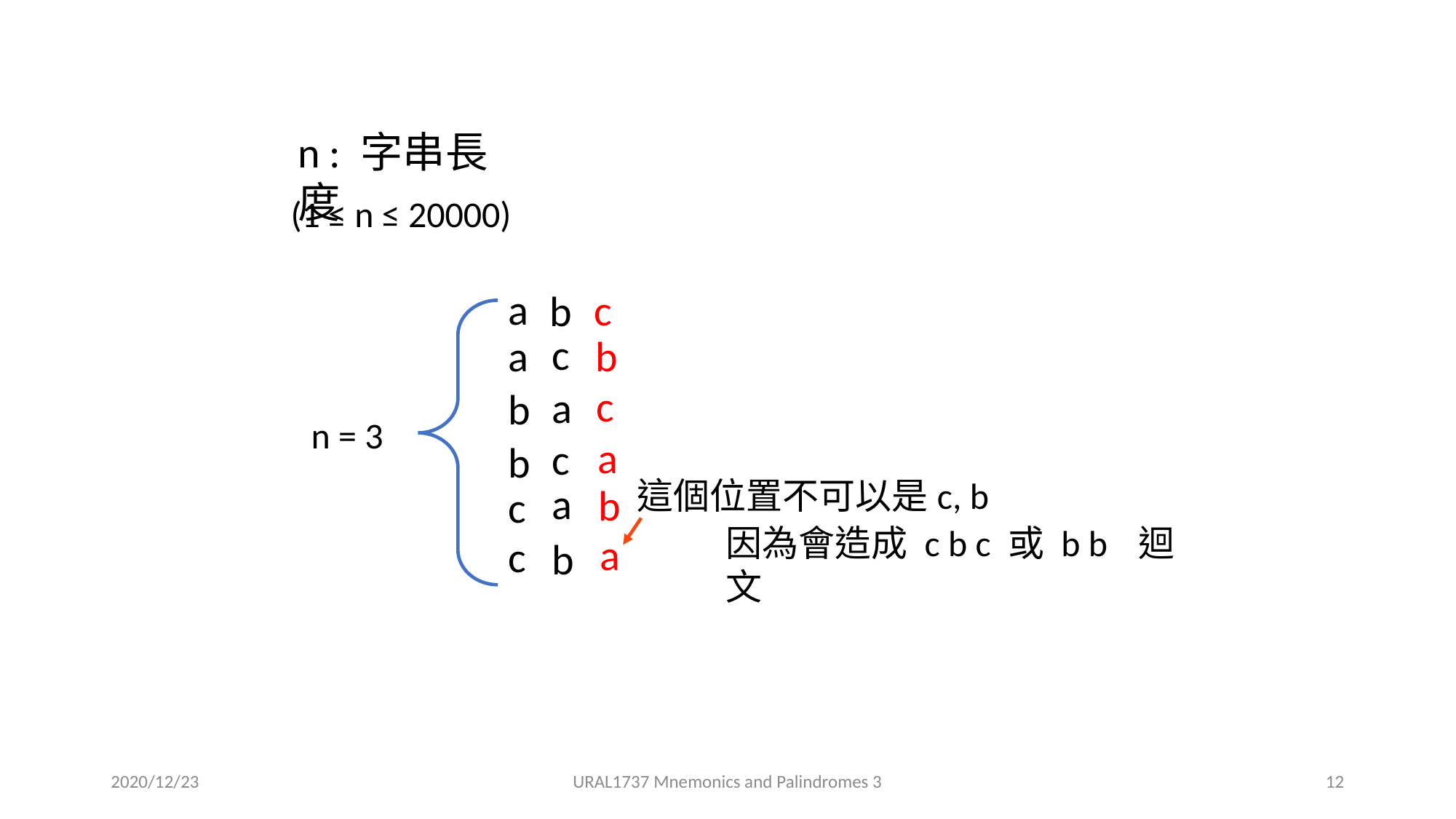

n : 字串長度
 (1 ≤ n ≤ 20000)
a
c
b

c
a
b
c
a
b
n = 3
a
c
b
這個位置不可以是c, b
a
b
c
因為會造成 c b c 或 b b 迴文
a
c
b
2020/12/23
URAL1737 Mnemonics and Palindromes 3
12